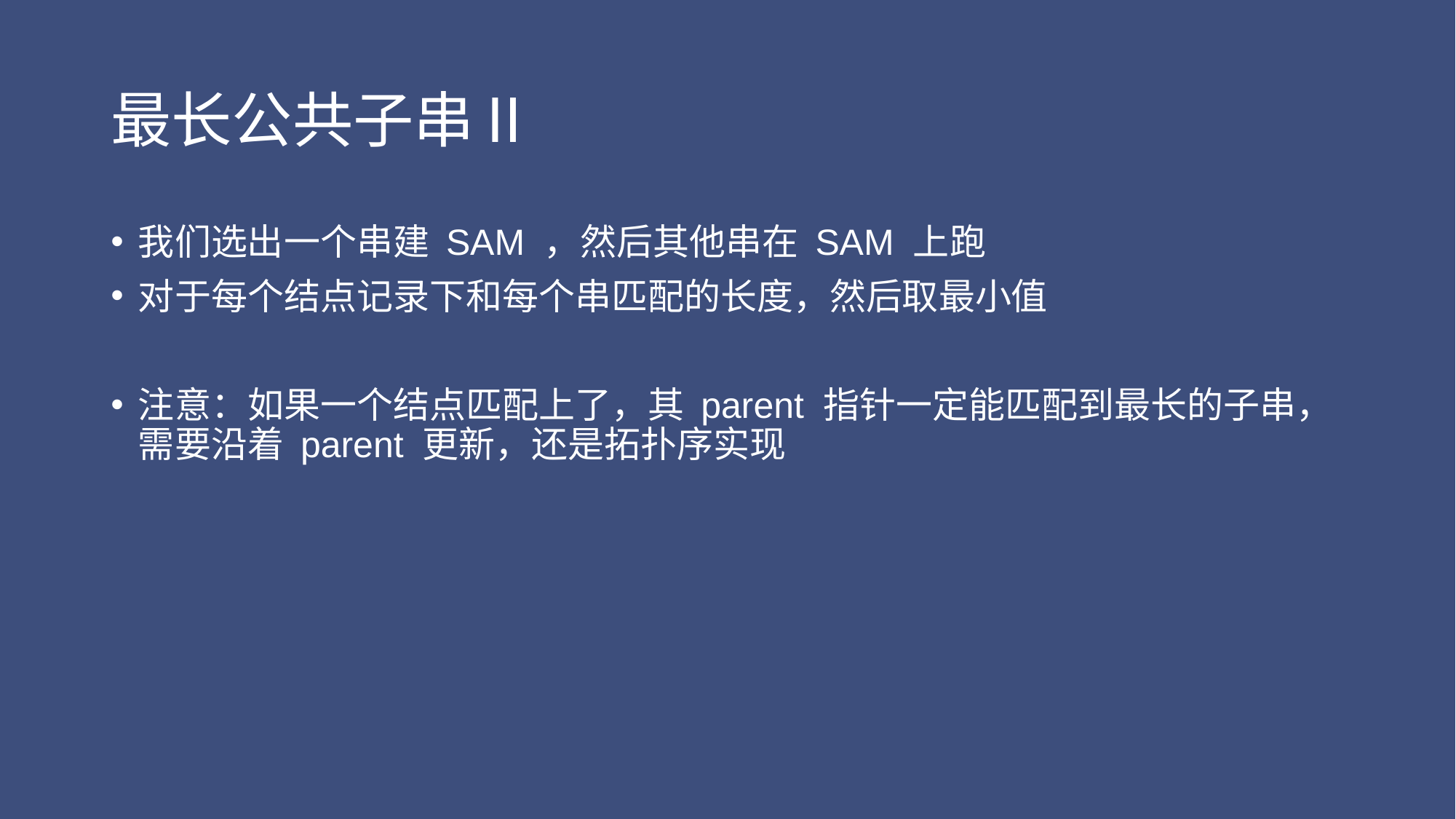

# 最长公共子串Ⅱ
我们选出一个串建 SAM ，然后其他串在 SAM 上跑
对于每个结点记录下和每个串匹配的长度，然后取最小值

注意：如果一个结点匹配上了，其 parent 指针一定能匹配到最长的子串，需要沿着 parent 更新，还是拓扑序实现